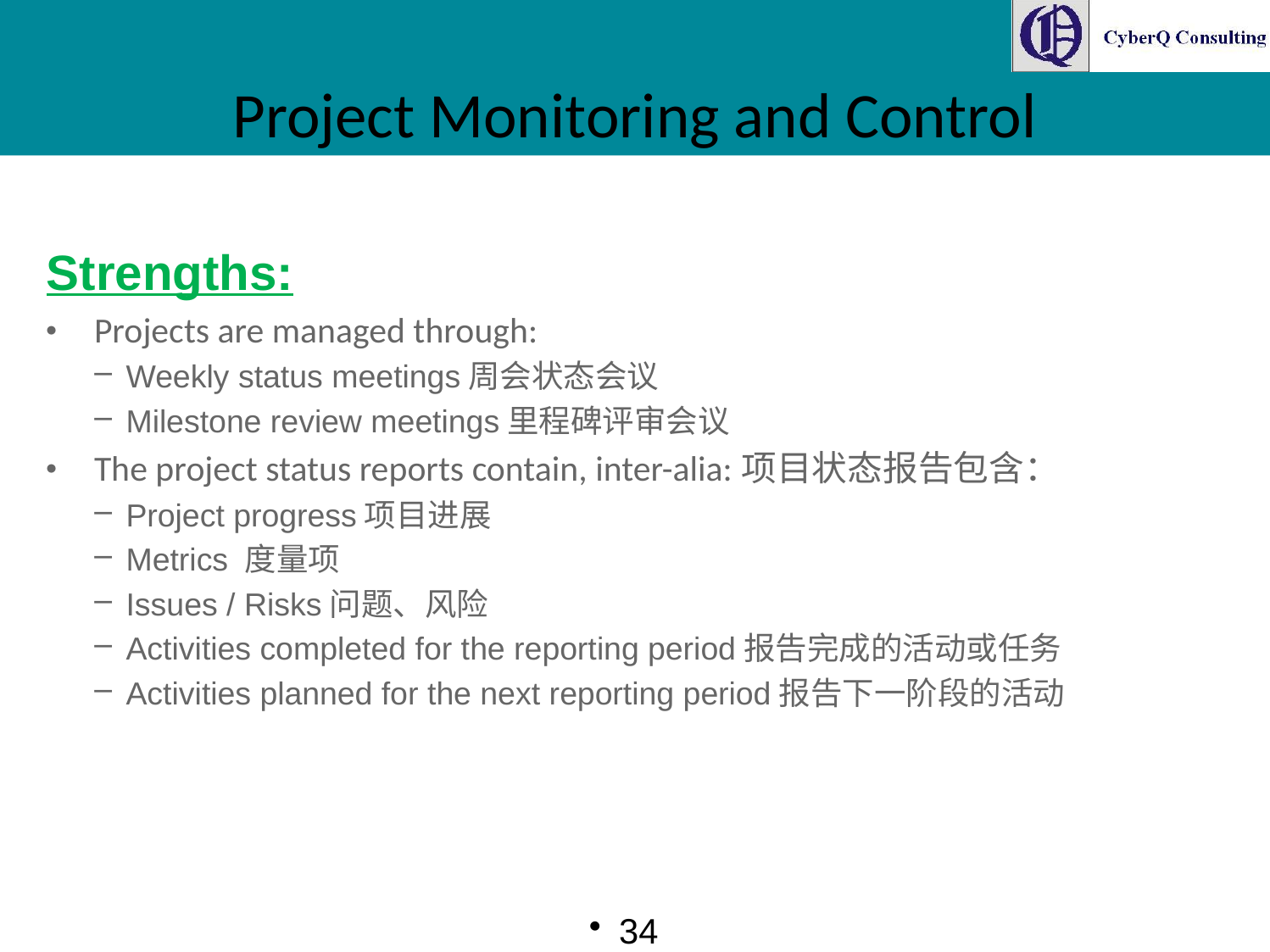

# Project Monitoring and Control
Strengths:
Projects are managed through:
Weekly status meetings周会状态会议
Milestone review meetings里程碑评审会议
The project status reports contain, inter-alia:项目状态报告包含：
Project progress项目进展
Metrics 度量项
Issues / Risks问题、风险
Activities completed for the reporting period报告完成的活动或任务
Activities planned for the next reporting period报告下一阶段的活动
34